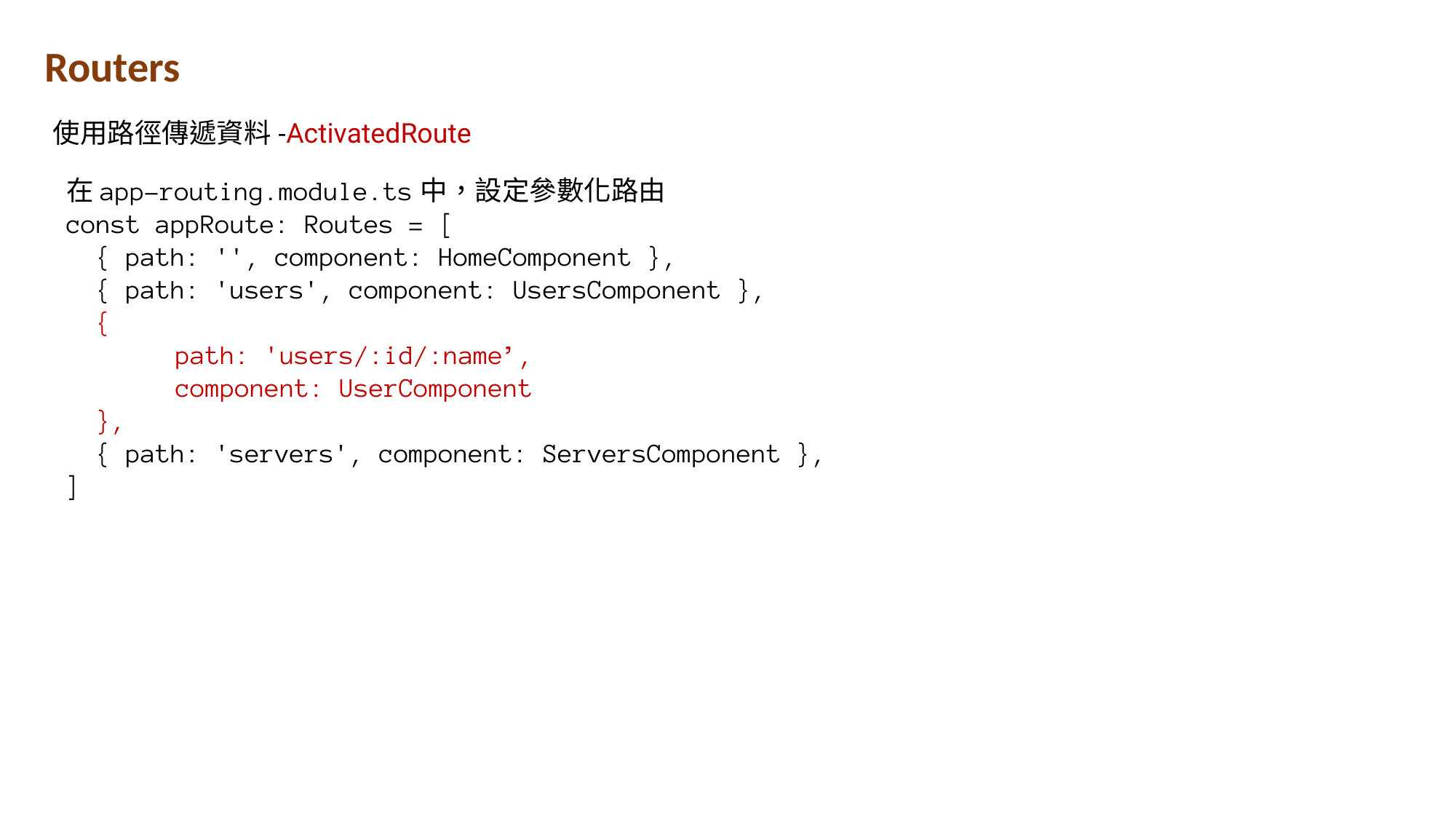

Routers
使用路徑傳遞資料-ActivatedRoute
在app-routing.module.ts中，設定參數化路由
const appRoute: Routes = [
  { path: '', component: HomeComponent },
  { path: 'users', component: UsersComponent },
  {
	path: 'users/:id/:name’,
	component: UserComponent
  },
  { path: 'servers', component: ServersComponent },
]